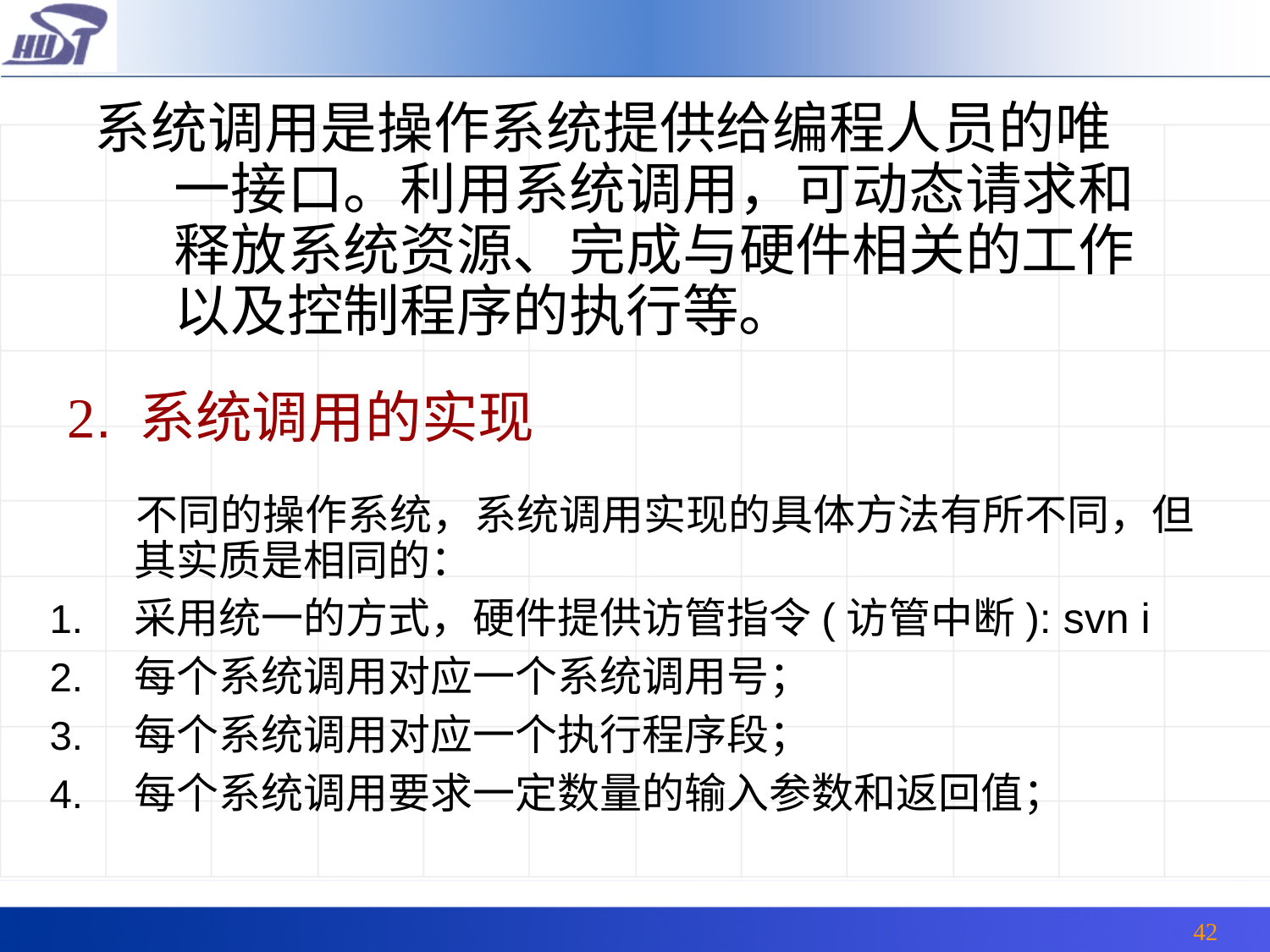

系统调用是操作系统提供给编程人员的唯一接口。利用系统调用，可动态请求和释放系统资源、完成与硬件相关的工作以及控制程序的执行等。
# 2. 系统调用的实现
        不同的操作系统，系统调用实现的具体方法有所不同，但其实质是相同的：
采用统一的方式，硬件提供访管指令(访管中断): svn i
每个系统调用对应一个系统调用号；
每个系统调用对应一个执行程序段；
每个系统调用要求一定数量的输入参数和返回值；
42